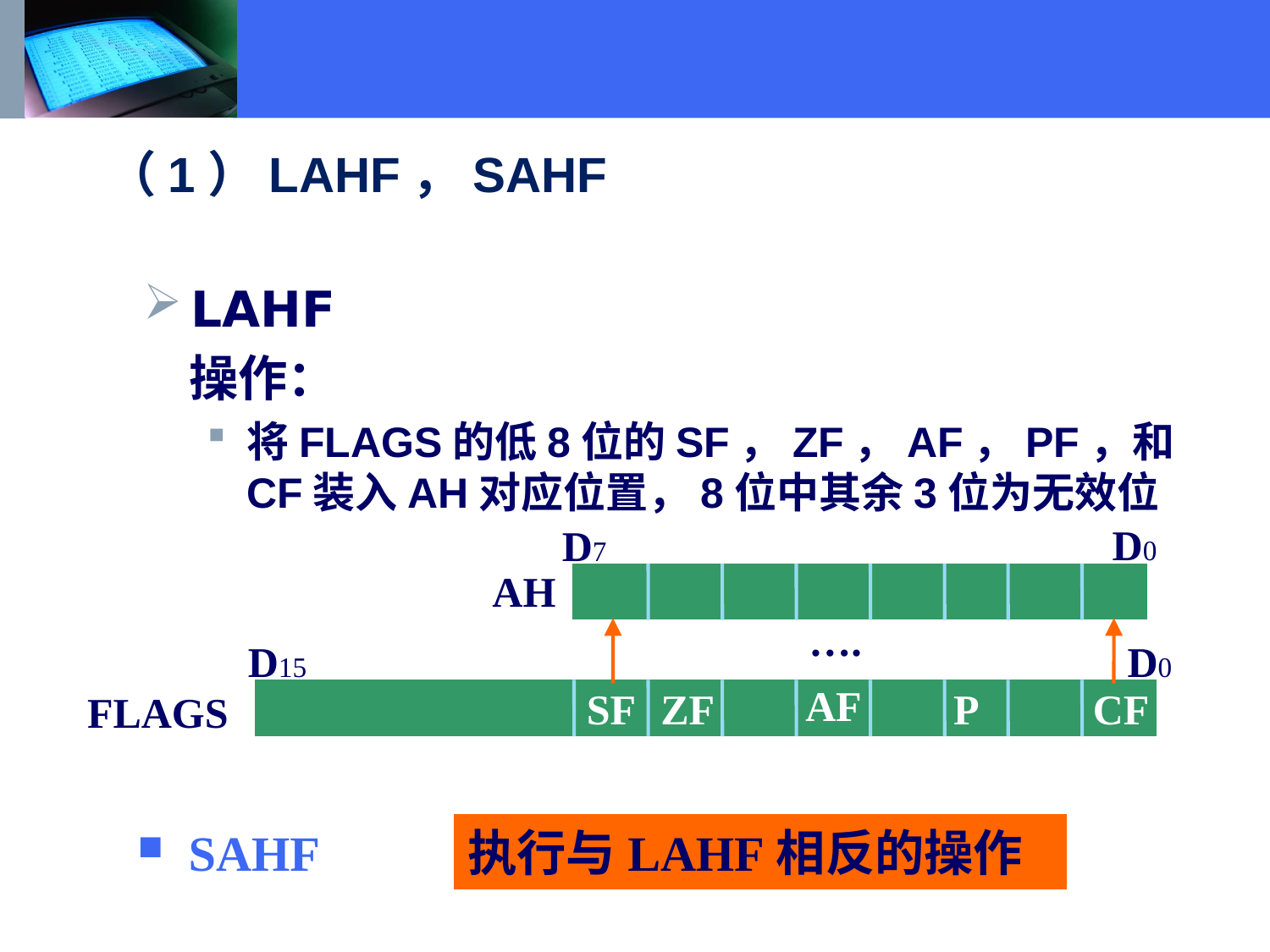

（1）LAHF，SAHF
LAHF
   操作：
将FLAGS的低8位的SF，ZF，AF，PF，和CF装入AH对应位置，8位中其余3位为无效位
D0
D7
AH

….

D15
D0
AF
SF
ZF
PF
CF
FLAGS

  SAHF
执行与LAHF相反的操作